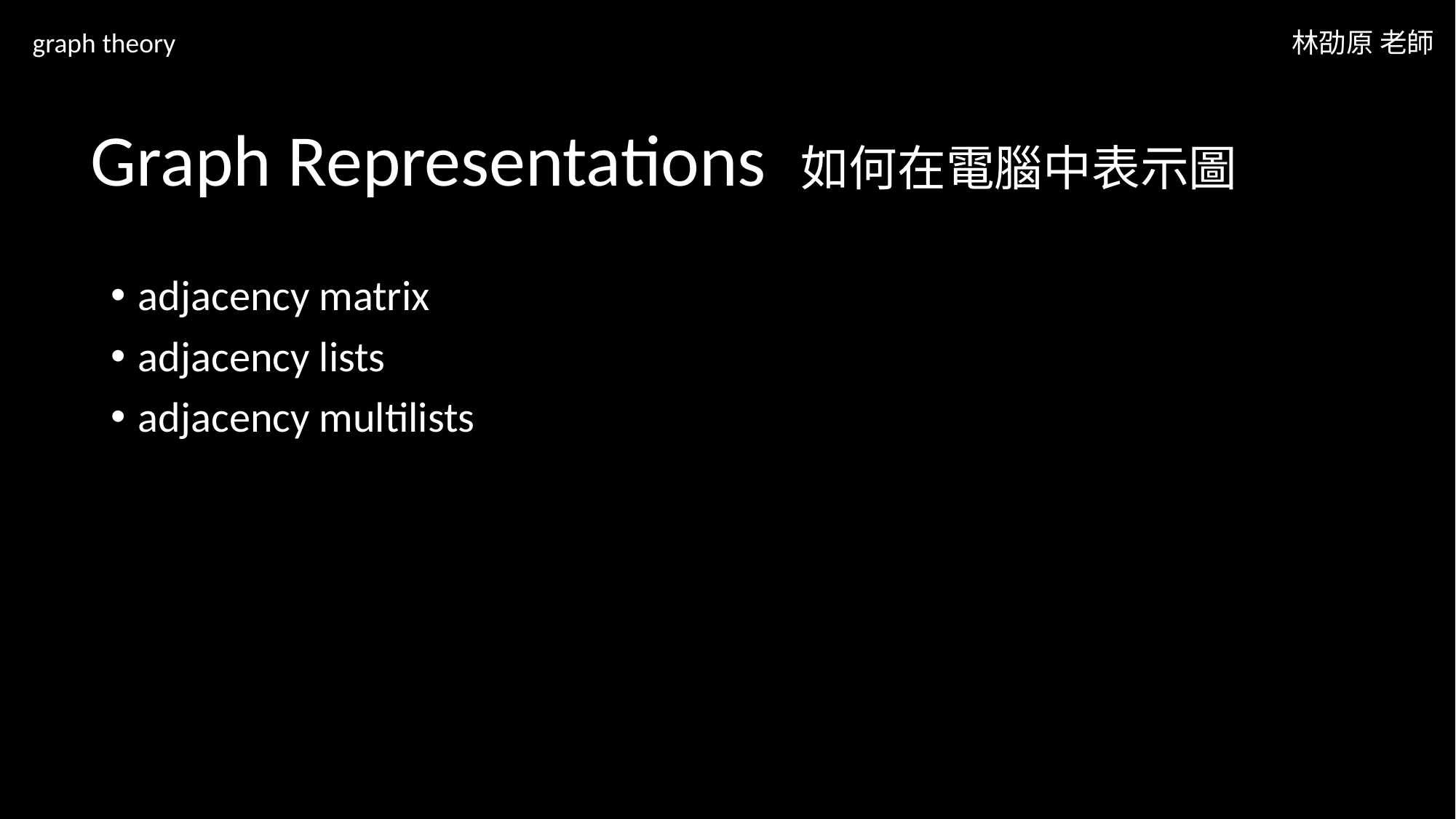

graph theory
林劭原 老師
# Graph Representations 如何在電腦中表示圖
adjacency matrix
adjacency lists
adjacency multilists